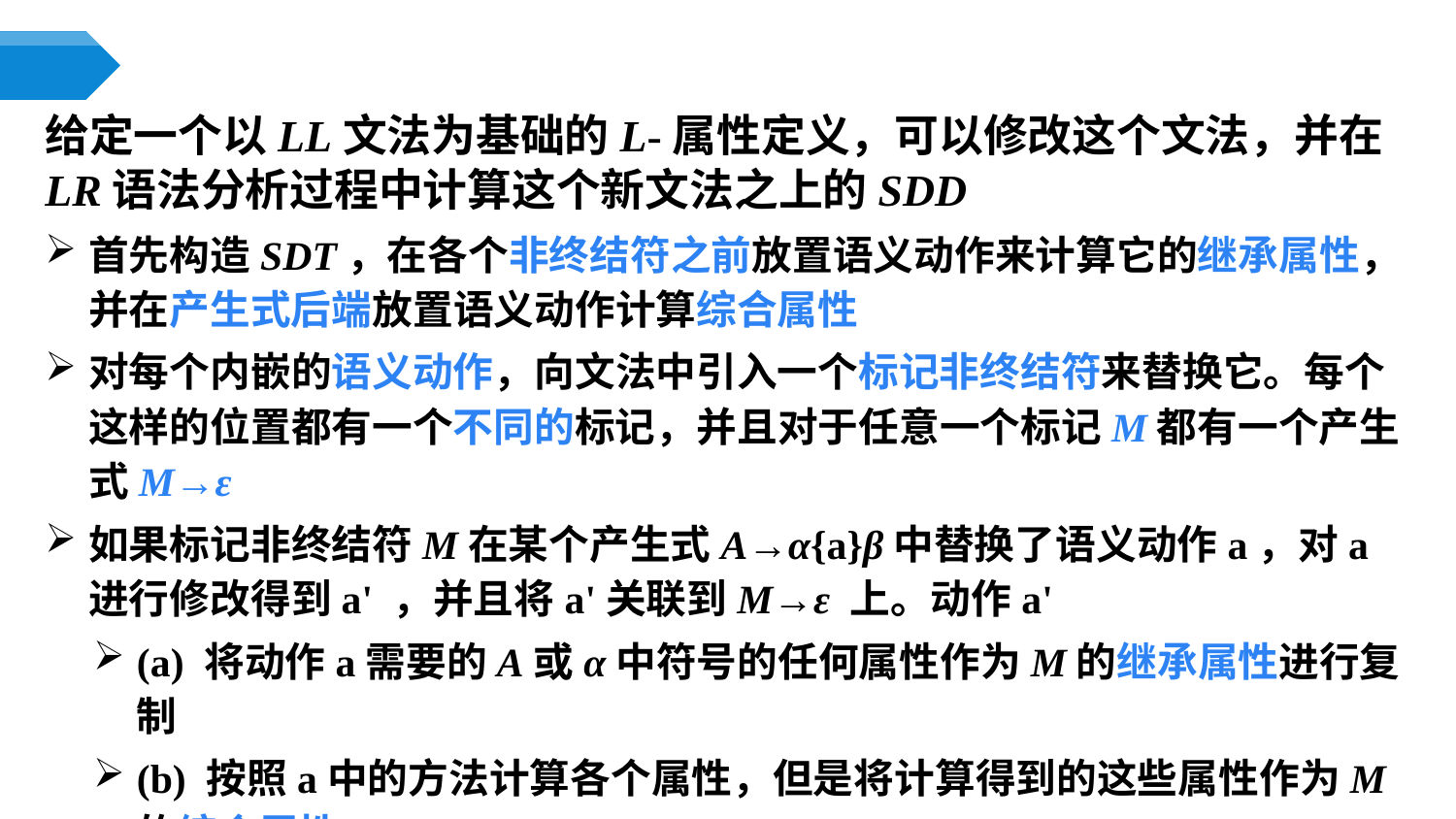

给定一个以LL文法为基础的L-属性定义，可以修改这个文法，并在LR语法分析过程中计算这个新文法之上的SDD
首先构造SDT，在各个非终结符之前放置语义动作来计算它的继承属性， 并在产生式后端放置语义动作计算综合属性
对每个内嵌的语义动作，向文法中引入一个标记非终结符来替换它。每个这样的位置都有一个不同的标记，并且对于任意一个标记M都有一个产生式M→ε
如果标记非终结符M在某个产生式A→α{a}β中替换了语义动作a，对a进行修改得到a' ，并且将a'关联到M→ε 上。动作a'
(a) 将动作a需要的A或α中符号的任何属性作为M的继承属性进行复制
(b) 按照a中的方法计算各个属性，但是将计算得到的这些属性作为M的综合属性